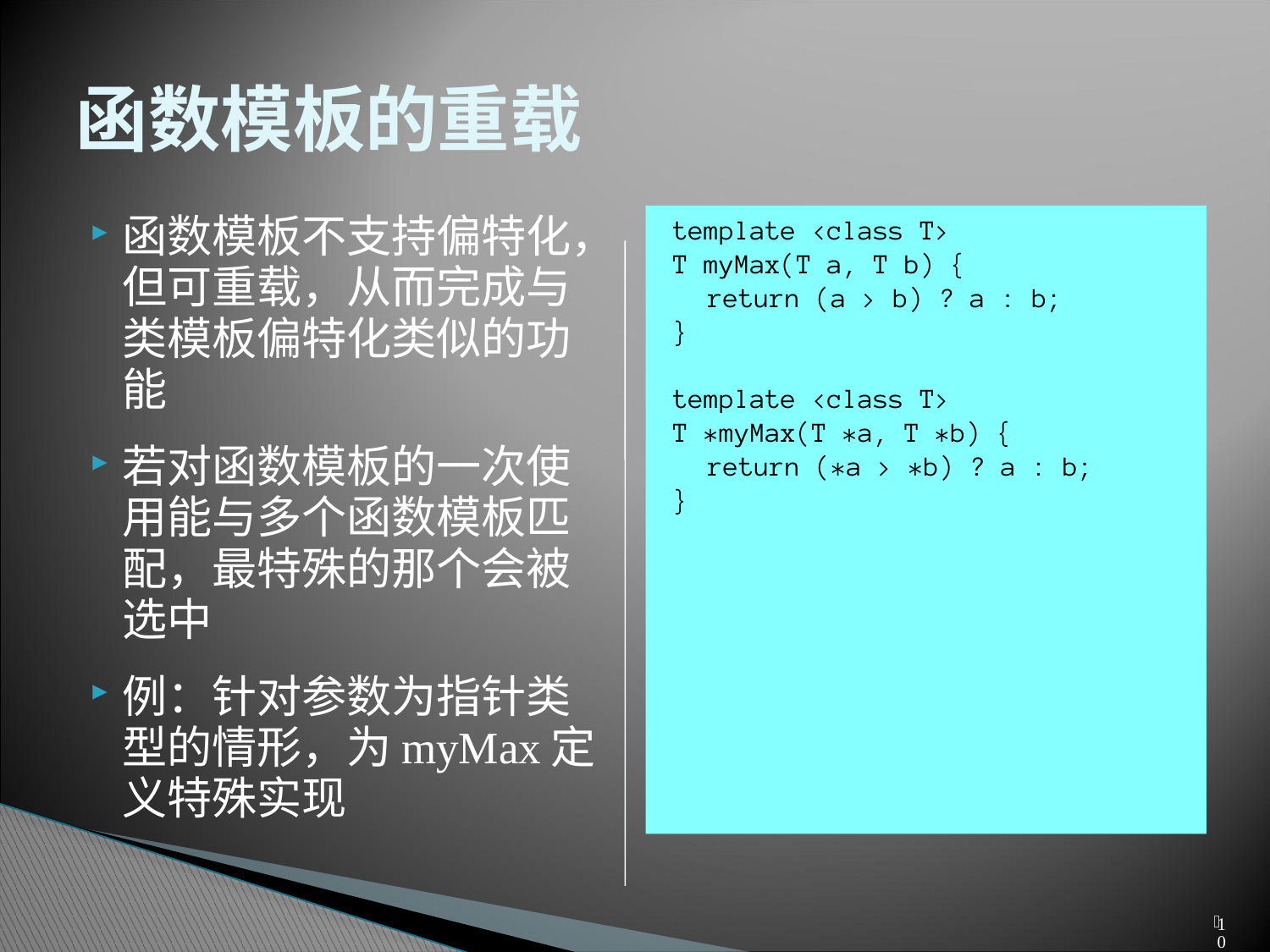

# 函数模板的重载
函数模板不支持偏特化，但可重载，从而完成与类模板偏特化类似的功能
若对函数模板的一次使用能与多个函数模板匹配，最特殊的那个会被选中
例：针对参数为指针类型的情形，为myMax定义特殊实现
template <class T>
T myMax(T a, T b) {
	return (a > b) ? a : b;
}

template <class T>
T *myMax(T *a, T *b) {
	return (*a > *b) ? a : b;
}

102